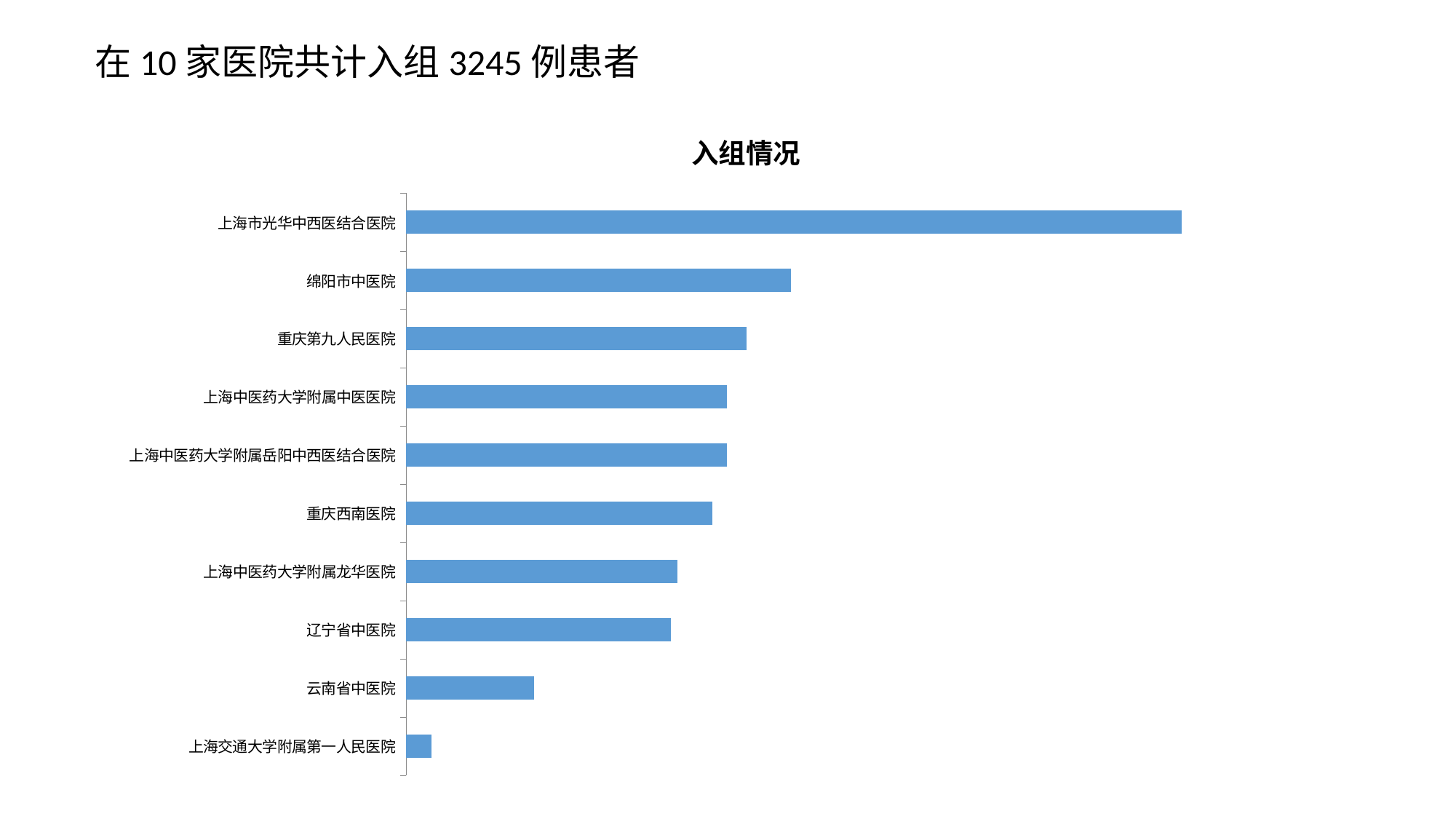

# 在10家医院共计入组3245例患者

### Chart: 入组情况

| Category | 入组情况 入组（例） |
|---|---|
| 上海市光华中西医结合医院 | 2635.0 |
| 绵阳市中医院 | 159.0 |
| 重庆第九人民医院 | 115.0 |
| 上海中医药大学附属中医医院 | 100.0 |
| 上海中医药大学附属岳阳中西医结合医院 | 100.0 |
| 重庆西南医院 | 90.0 |
| 上海中医药大学附属龙华医院 | 70.0 |
| 辽宁省中医院 | 67.0 |
| 云南省中医院 | 25.0 |
| 上海交通大学附属第一人民医院 | 12.0 |